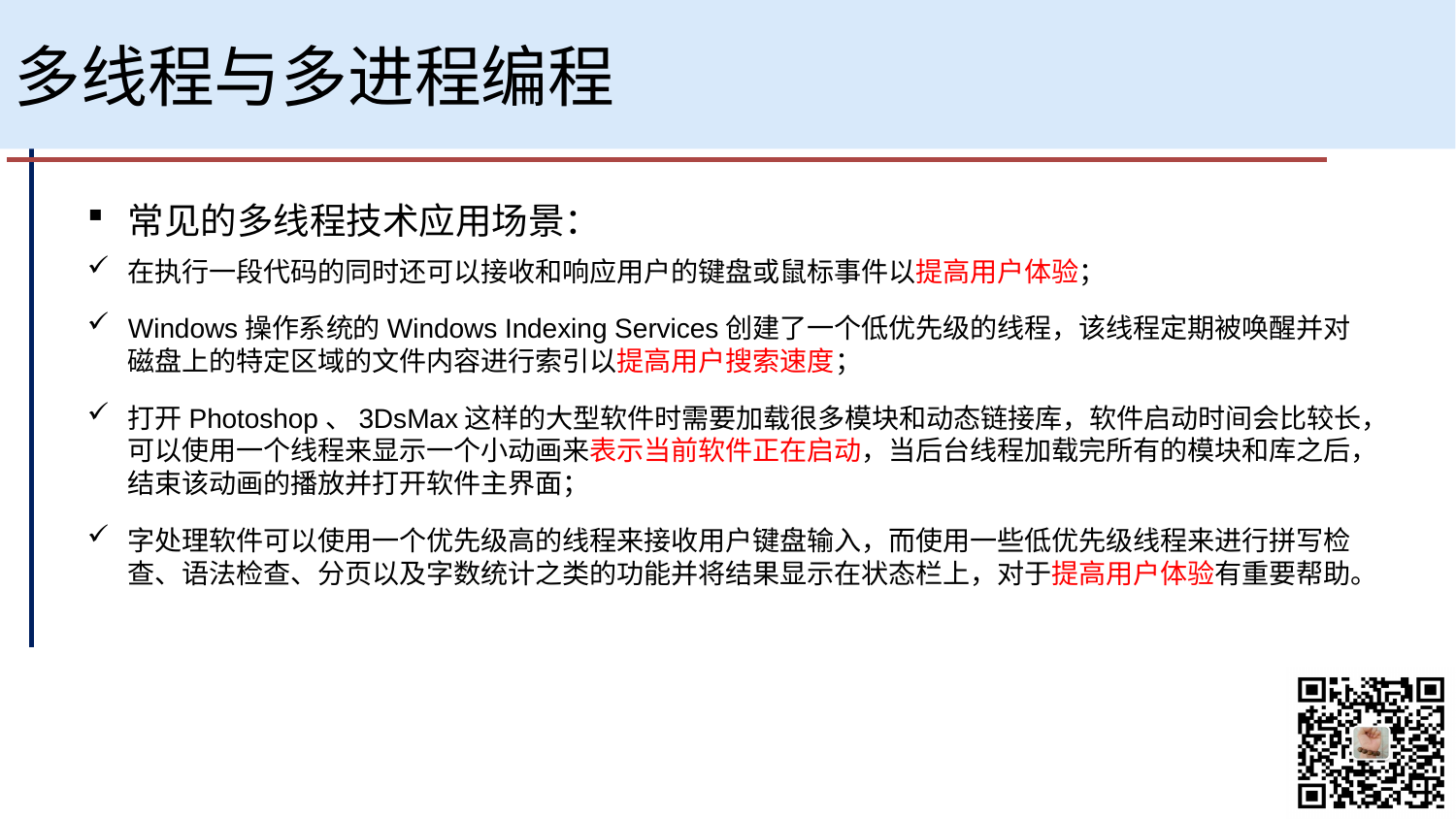

# 多线程与多进程编程
常见的多线程技术应用场景：
在执行一段代码的同时还可以接收和响应用户的键盘或鼠标事件以提高用户体验；
Windows操作系统的Windows Indexing Services创建了一个低优先级的线程，该线程定期被唤醒并对磁盘上的特定区域的文件内容进行索引以提高用户搜索速度；
打开Photoshop、3DsMax这样的大型软件时需要加载很多模块和动态链接库，软件启动时间会比较长，可以使用一个线程来显示一个小动画来表示当前软件正在启动，当后台线程加载完所有的模块和库之后，结束该动画的播放并打开软件主界面；
字处理软件可以使用一个优先级高的线程来接收用户键盘输入，而使用一些低优先级线程来进行拼写检查、语法检查、分页以及字数统计之类的功能并将结果显示在状态栏上，对于提高用户体验有重要帮助。